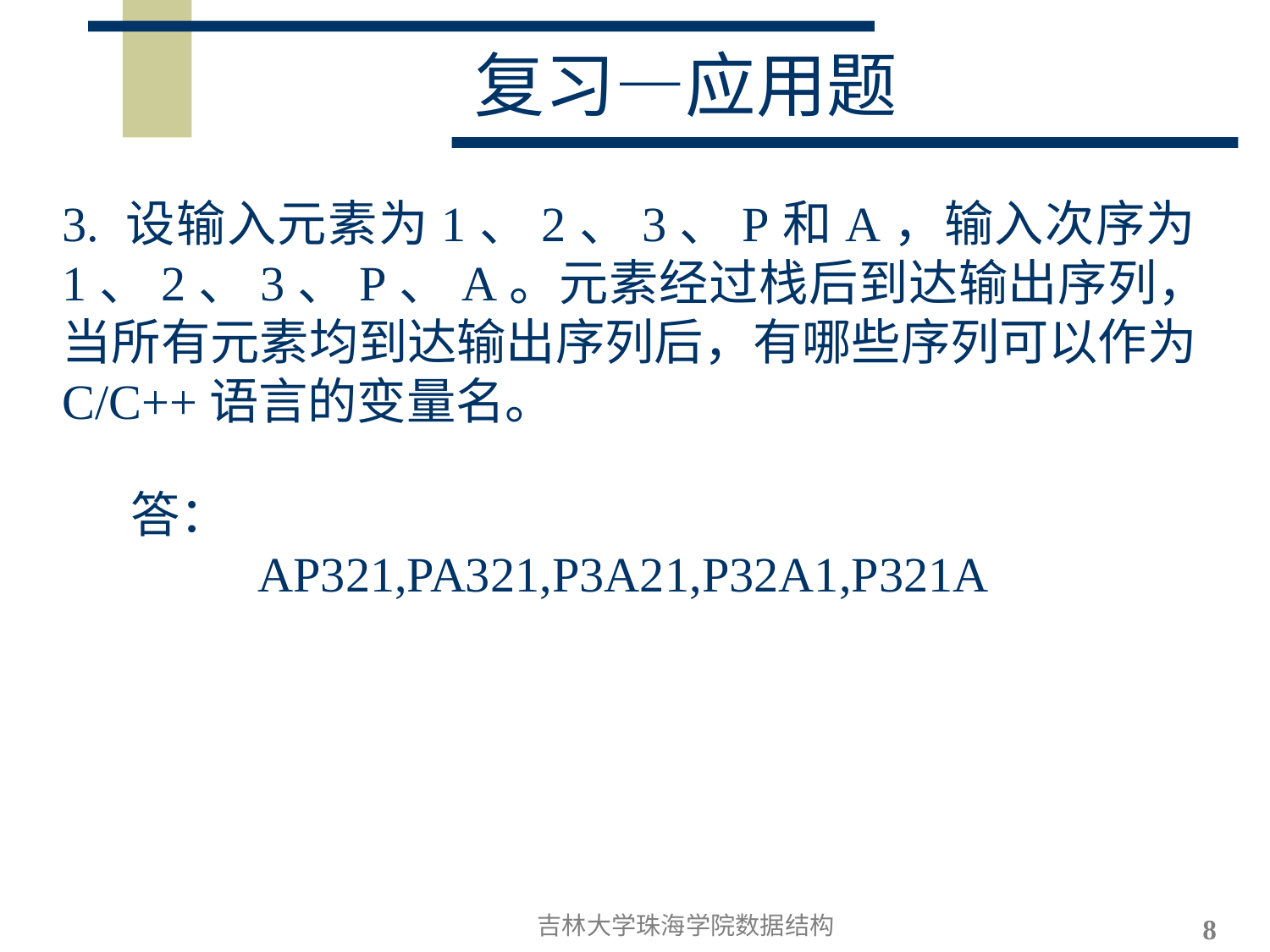

# 复习—应用题
3. 设输入元素为1、2、3、P和A，输入次序为1、2、3、P、A。元素经过栈后到达输出序列，当所有元素均到达输出序列后，有哪些序列可以作为C/C++语言的变量名。
答：
	AP321,PA321,P3A21,P32A1,P321A
吉林大学珠海学院数据结构